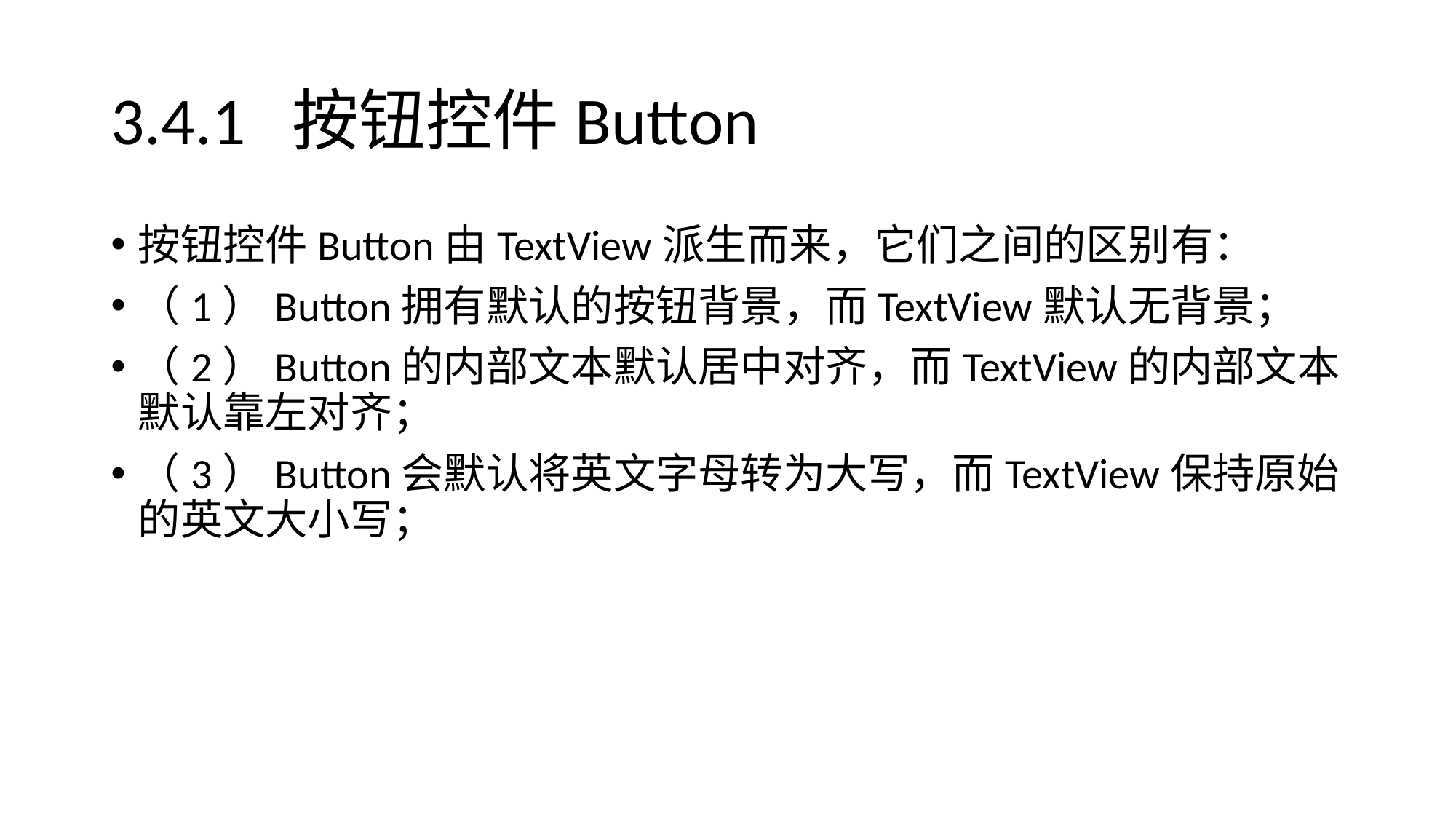

# 3.4.1  按钮控件Button
按钮控件Button由TextView派生而来，它们之间的区别有：
（1）Button拥有默认的按钮背景，而TextView默认无背景；
（2）Button的内部文本默认居中对齐，而TextView的内部文本默认靠左对齐；
（3）Button会默认将英文字母转为大写，而TextView保持原始的英文大小写；